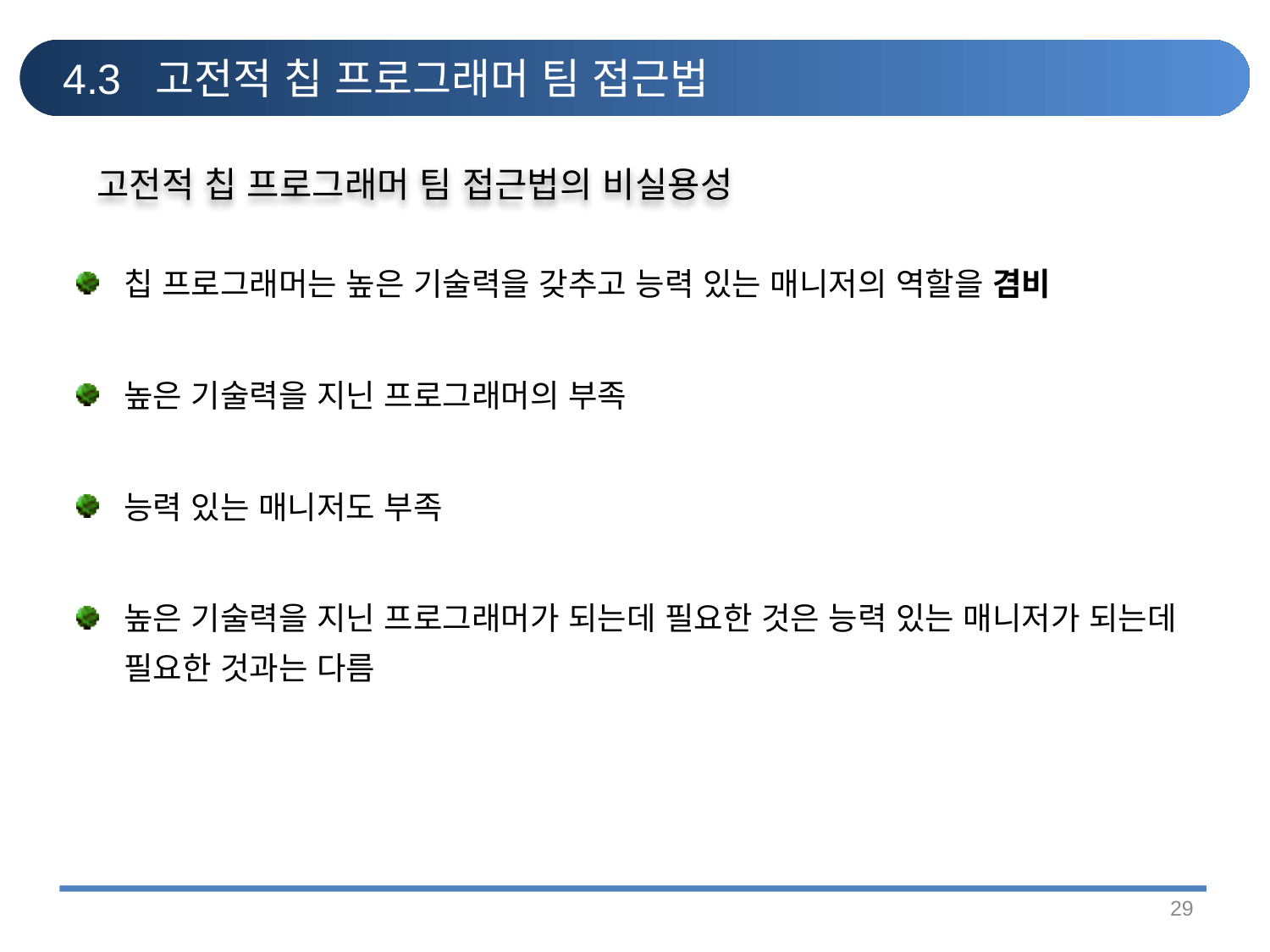

# 4.3  고전적 칩 프로그래머 팀 접근법
고전적 칩 프로그래머 팀 접근법의 비실용성
칩 프로그래머는 높은 기술력을 갖추고 능력 있는 매니저의 역할을 겸비

높은 기술력을 지닌 프로그래머의 부족

능력 있는 매니저도 부족

높은 기술력을 지닌 프로그래머가 되는데 필요한 것은 능력 있는 매니저가 되는데 필요한 것과는 다름

29